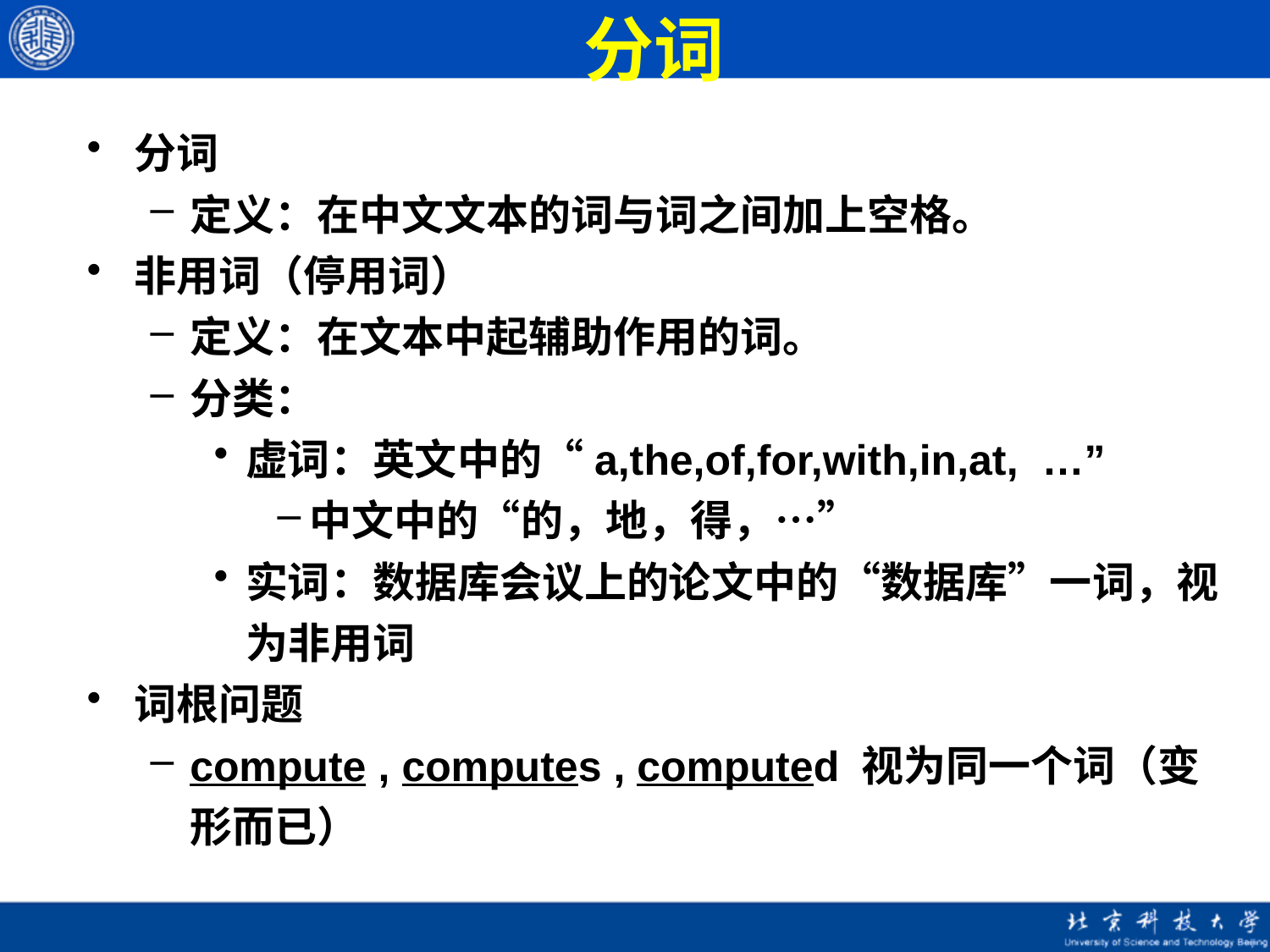

# 分词
分词
定义：在中文文本的词与词之间加上空格。
非用词（停用词）
定义：在文本中起辅助作用的词。
分类：
虚词：英文中的“a,the,of,for,with,in,at,  …”
中文中的“的，地，得，…”
实词：数据库会议上的论文中的“数据库”一词，视为非用词
词根问题
compute , computes , computed 视为同一个词（变形而已）
32